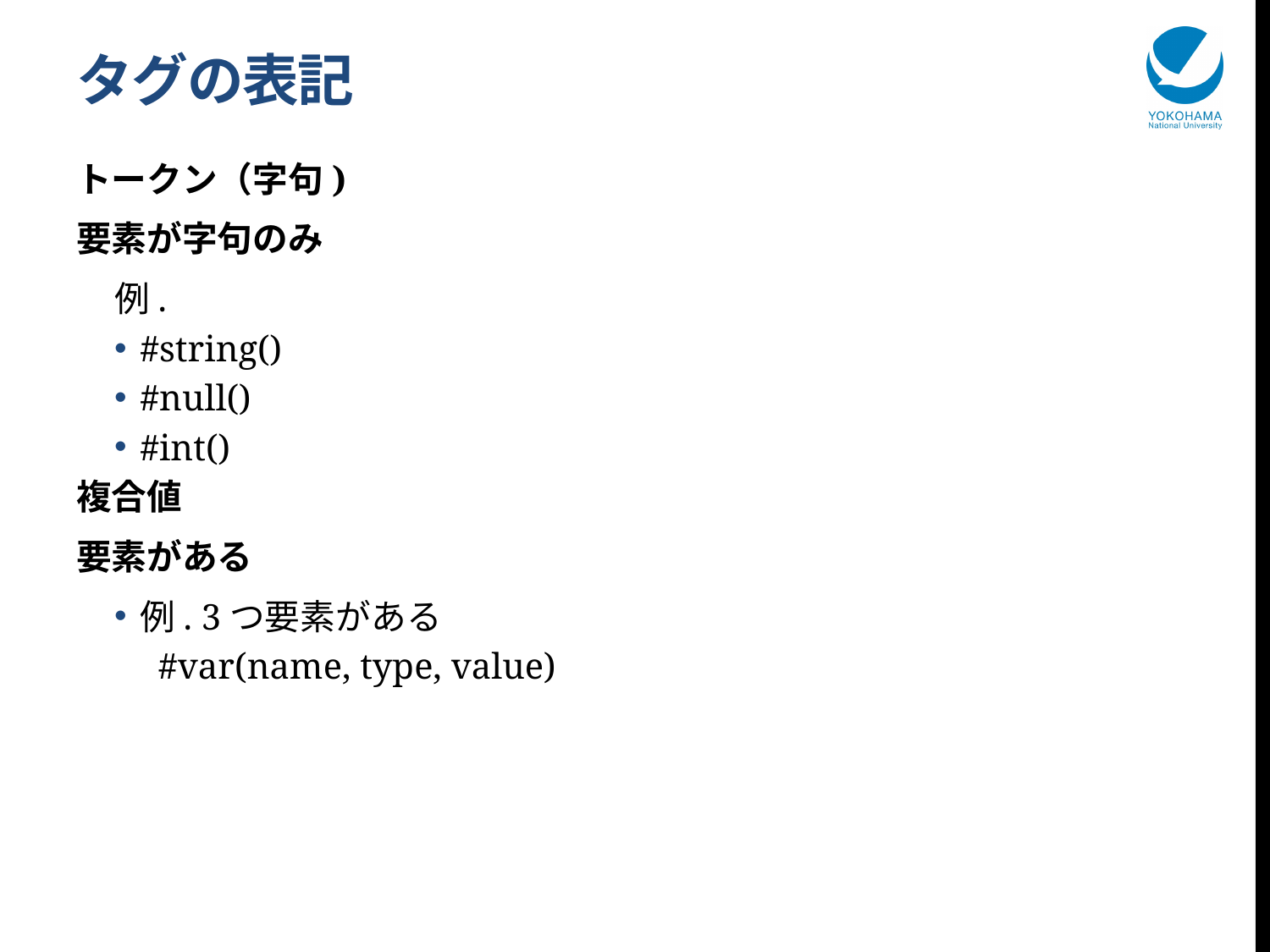

# タグの表記
トークン（字句)
要素が字句のみ
例.
#string()
#null()
#int()
複合値
要素がある
例. 3つ要素がある
　#var(name, type, value)